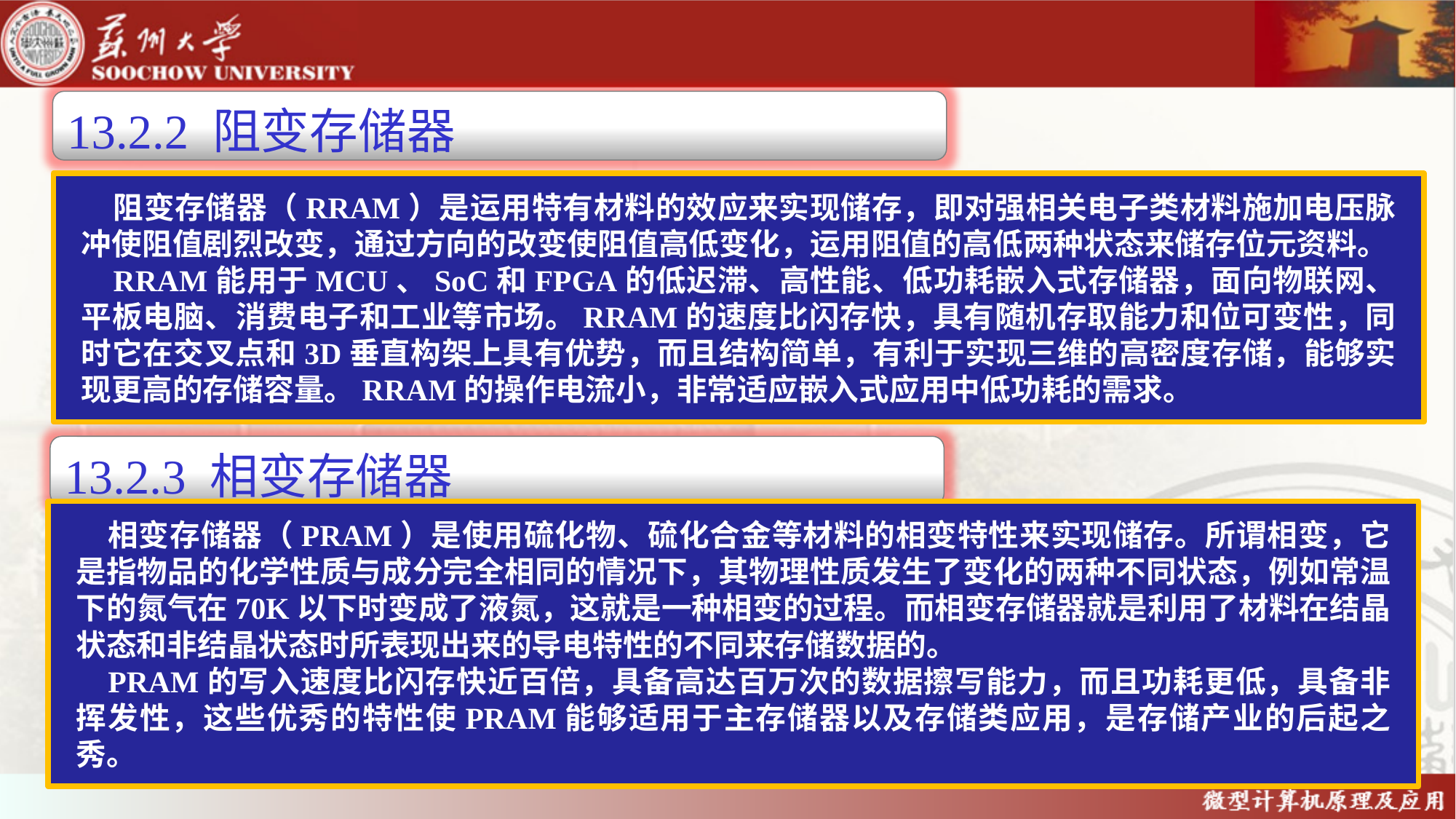

13.2.2 阻变存储器
阻变存储器（RRAM）是运用特有材料的效应来实现储存，即对强相关电子类材料施加电压脉冲使阻值剧烈改变，通过方向的改变使阻值高低变化，运用阻值的高低两种状态来储存位元资料。
RRAM能用于MCU、SoC和FPGA的低迟滞、高性能、低功耗嵌入式存储器，面向物联网、平板电脑、消费电子和工业等市场。RRAM的速度比闪存快，具有随机存取能力和位可变性，同时它在交叉点和3D垂直构架上具有优势，而且结构简单，有利于实现三维的高密度存储，能够实现更高的存储容量。RRAM的操作电流小，非常适应嵌入式应用中低功耗的需求。
13.2.3 相变存储器
相变存储器（PRAM）是使用硫化物、硫化合金等材料的相变特性来实现储存。所谓相变，它是指物品的化学性质与成分完全相同的情况下，其物理性质发生了变化的两种不同状态，例如常温下的氮气在70K以下时变成了液氮，这就是一种相变的过程。而相变存储器就是利用了材料在结晶状态和非结晶状态时所表现出来的导电特性的不同来存储数据的。
PRAM的写入速度比闪存快近百倍，具备高达百万次的数据擦写能力，而且功耗更低，具备非挥发性，这些优秀的特性使PRAM能够适用于主存储器以及存储类应用，是存储产业的后起之秀。